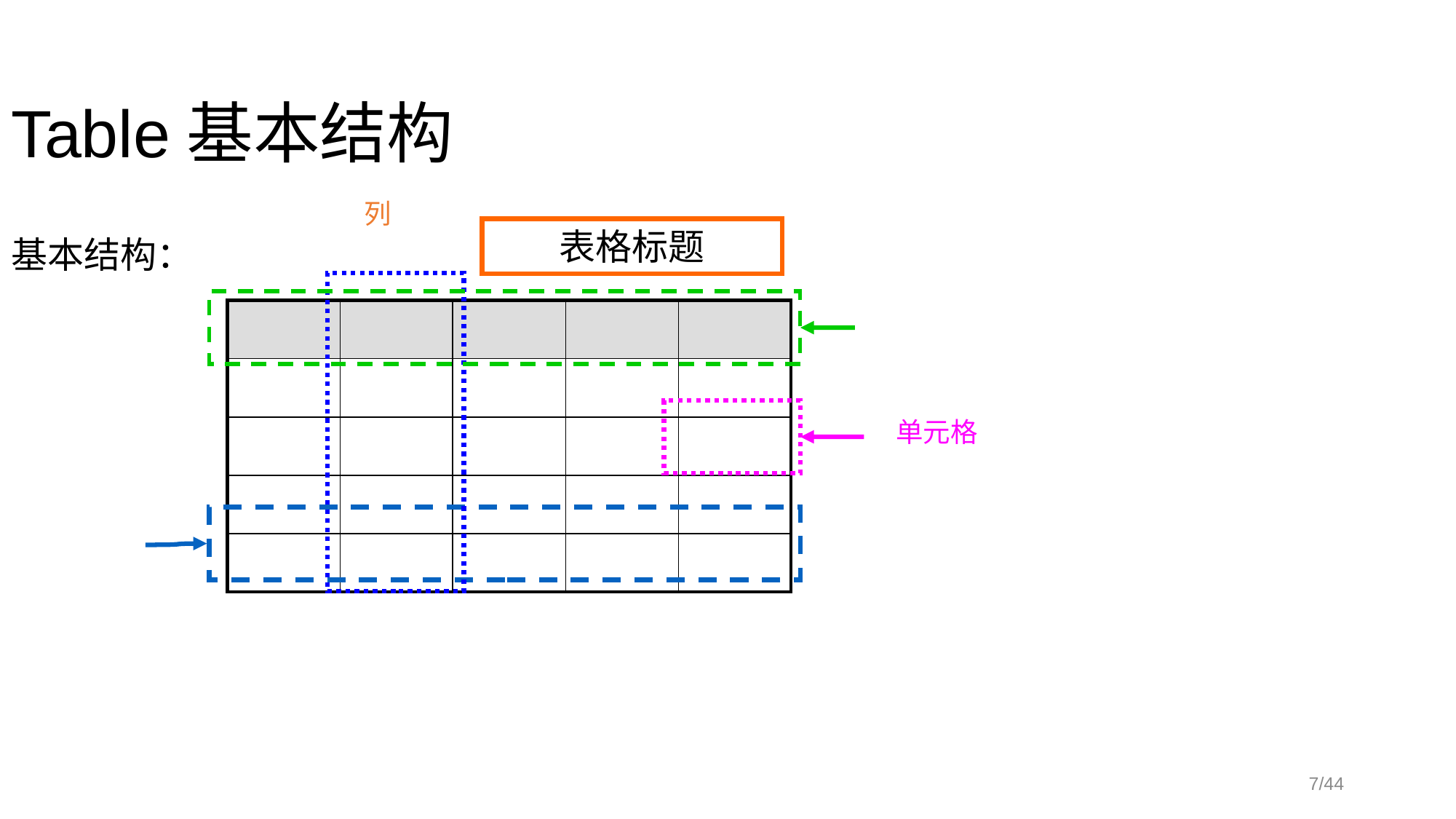

Table基本结构
列
基本结构：

表格标题

|  |  |  |  |  |
| --- | --- | --- | --- | --- |
|  |  |  |  |  |
|  |  |  |  |  |
|  |  |  |  |  |
|  |  |  |  |  |

单元格

7/44